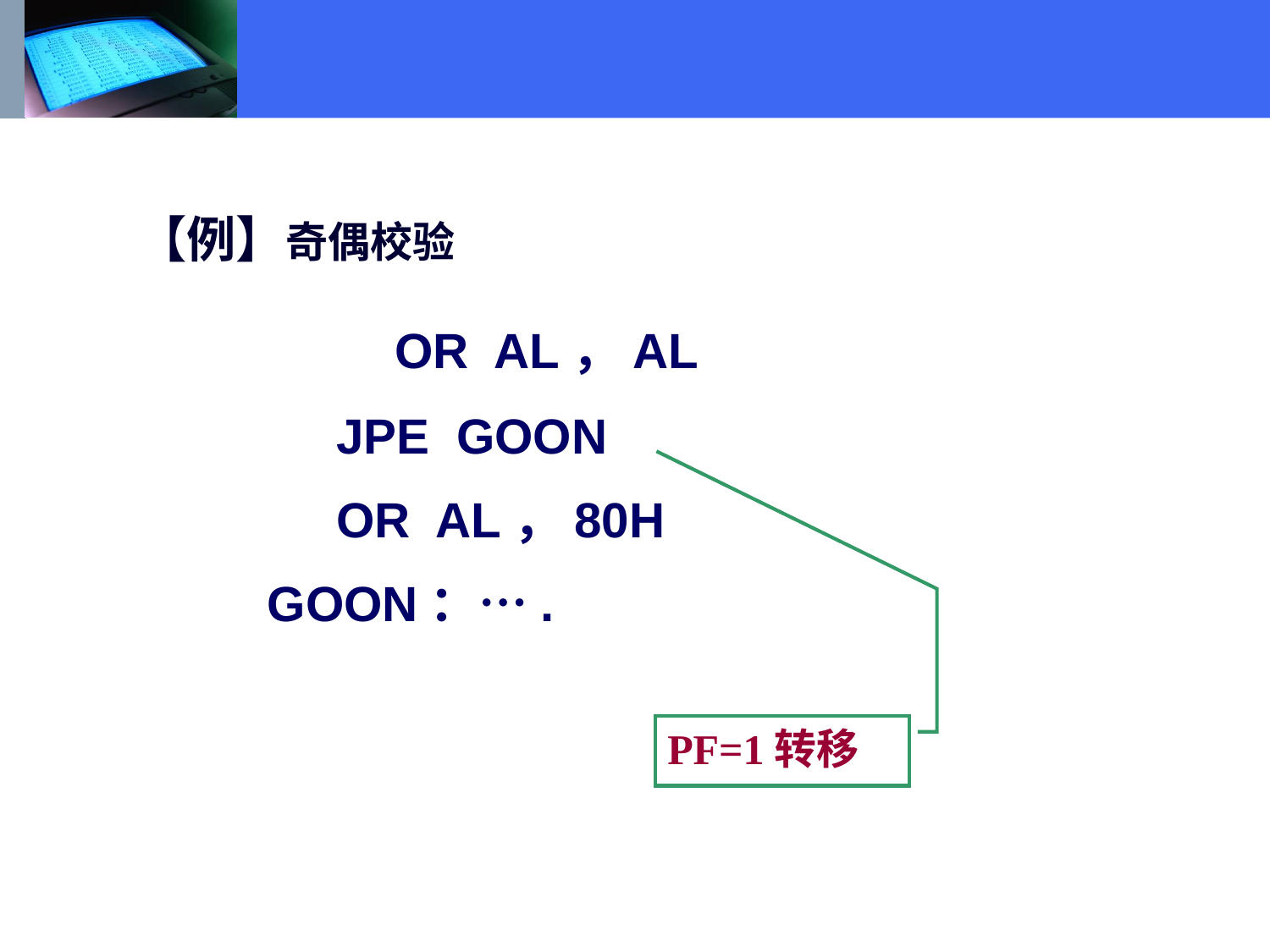

【例】奇偶校验
         OR  AL，AL
     JPE  GOON
     OR  AL，80H
GOON：….
PF=1转移